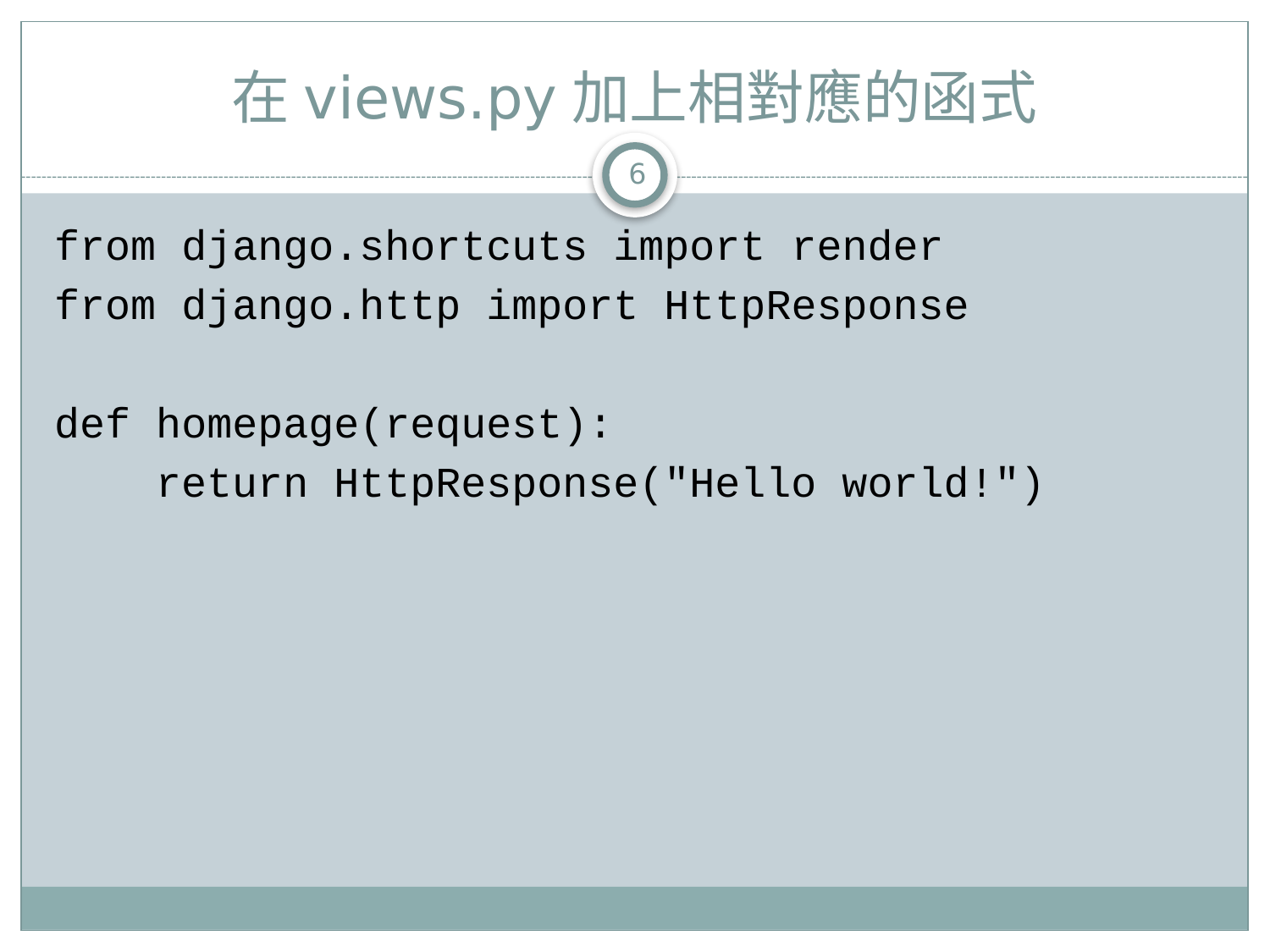

# 在views.py加上相對應的函式
6
from django.shortcuts import render
from django.http import HttpResponse

def homepage(request):
    return HttpResponse("Hello world!")